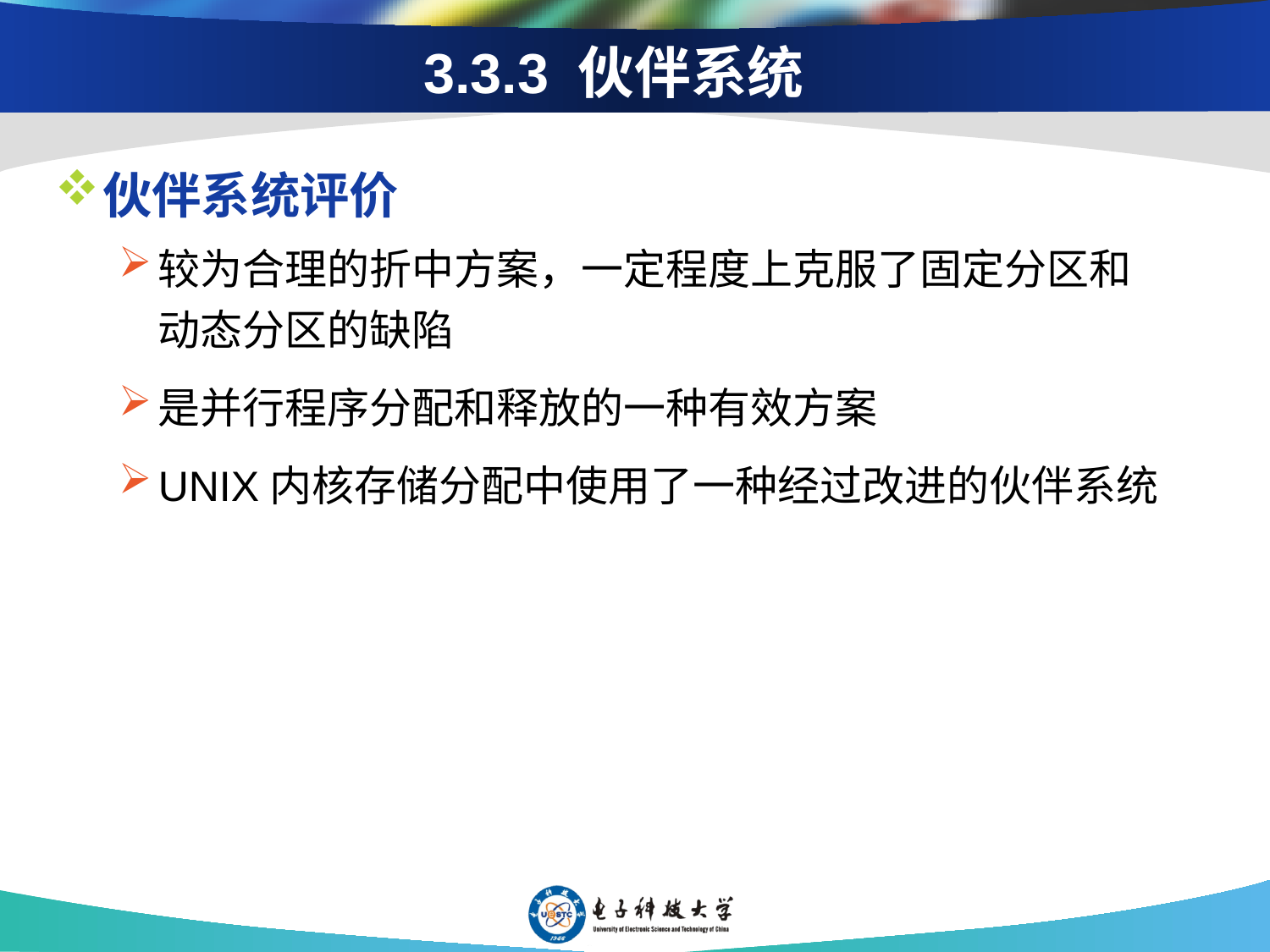

# 3.3.3 伙伴系统
伙伴系统评价
较为合理的折中方案，一定程度上克服了固定分区和动态分区的缺陷
是并行程序分配和释放的一种有效方案
UNIX内核存储分配中使用了一种经过改进的伙伴系统